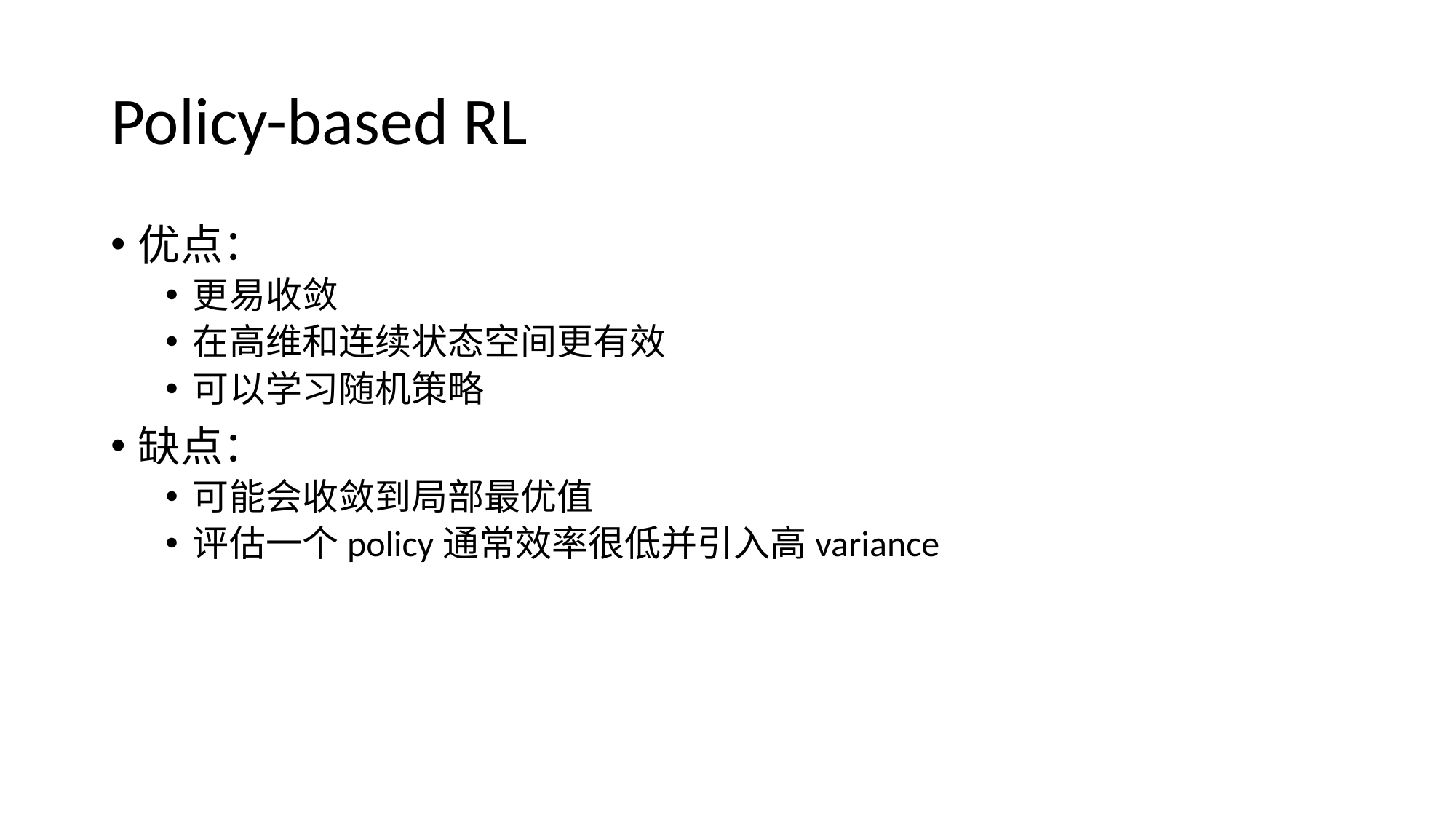

# Policy-based RL
优点：
更易收敛
在高维和连续状态空间更有效
可以学习随机策略
缺点：
可能会收敛到局部最优值
评估一个policy通常效率很低并引入高variance